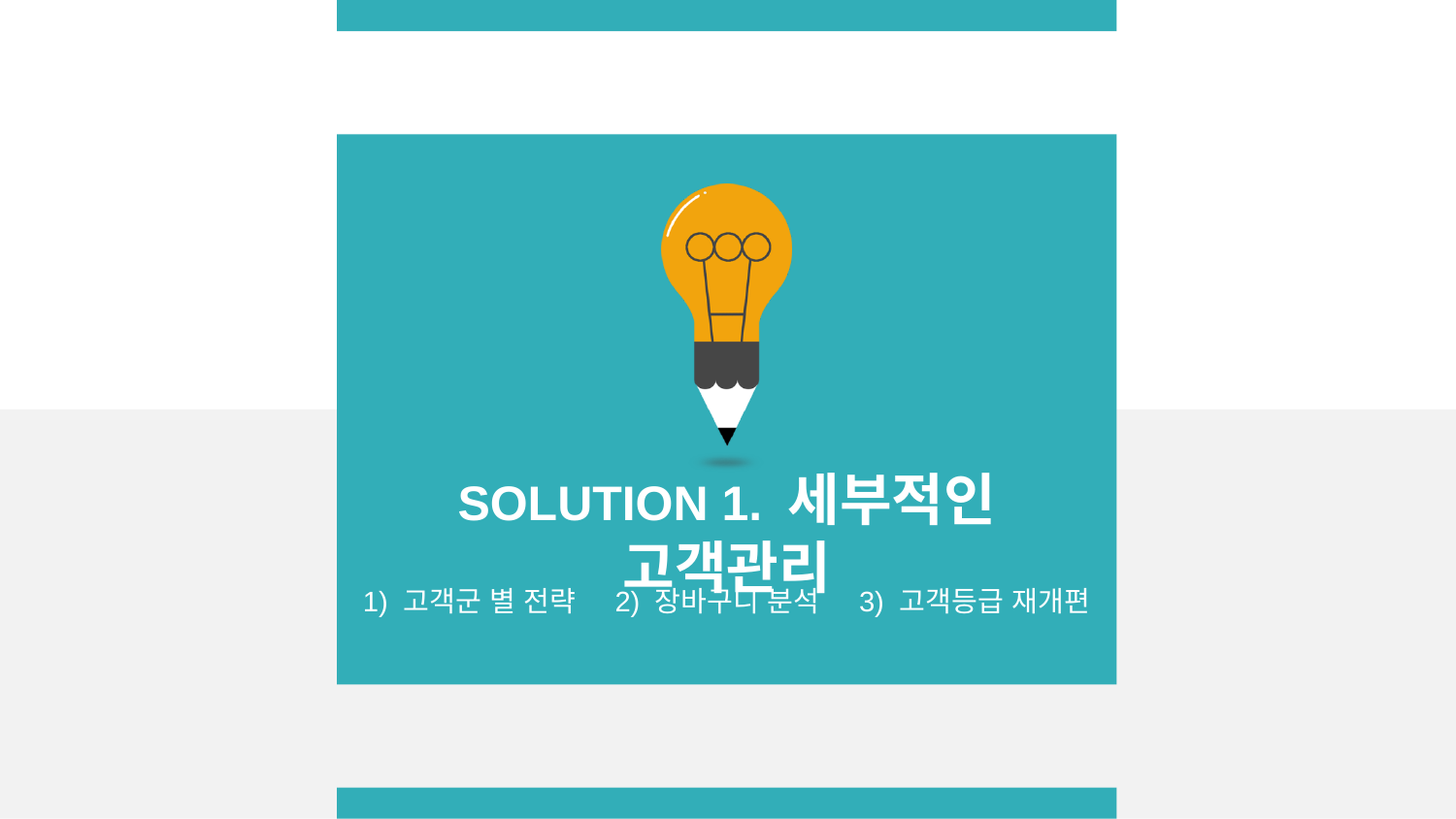

SOLUTION 1. 세부적인 고객관리
1) 고객군 별 전략    2) 장바구니 분석    3) 고객등급 재개편